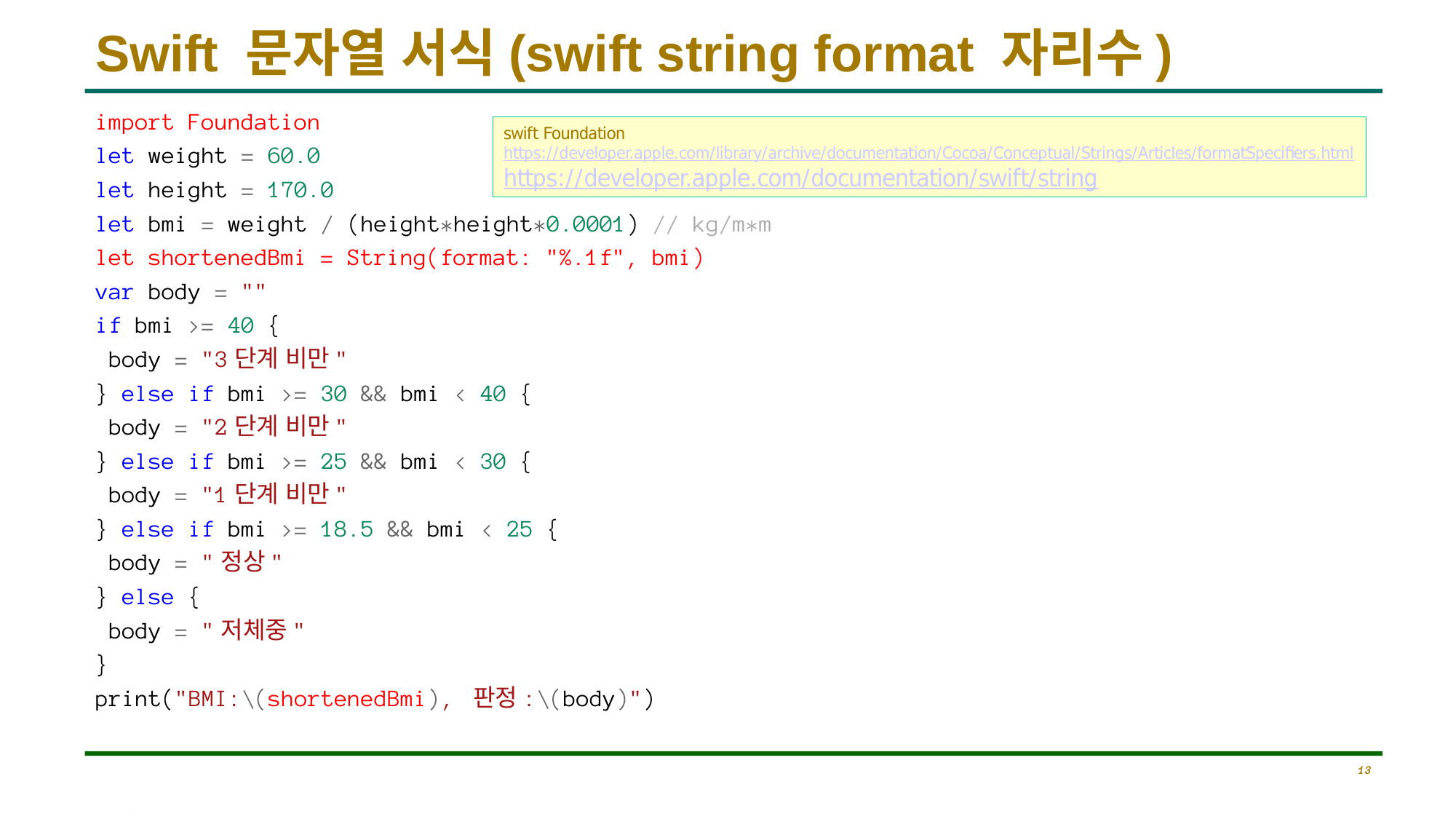

# Swift 문자열 서식(swift string format 자리수)
import Foundation
let weight = 60.0
let height = 170.0
let bmi = weight / (height*height*0.0001) // kg/m*m
let shortenedBmi = String(format: "%.1f", bmi)
var body = ""
if bmi >= 40 {
 body = "3단계 비만"
} else if bmi >= 30 && bmi < 40 {
 body = "2단계 비만"
} else if bmi >= 25 && bmi < 30 {
 body = "1단계 비만"
} else if bmi >= 18.5 && bmi < 25 {
 body = "정상"
} else {
 body = "저체중"
}
print("BMI:\(shortenedBmi), 판정:\(body)")
swift Foundation
https://developer.apple.com/library/archive/documentation/Cocoa/Conceptual/Strings/Articles/formatSpecifiers.html
https://developer.apple.com/documentation/swift/string